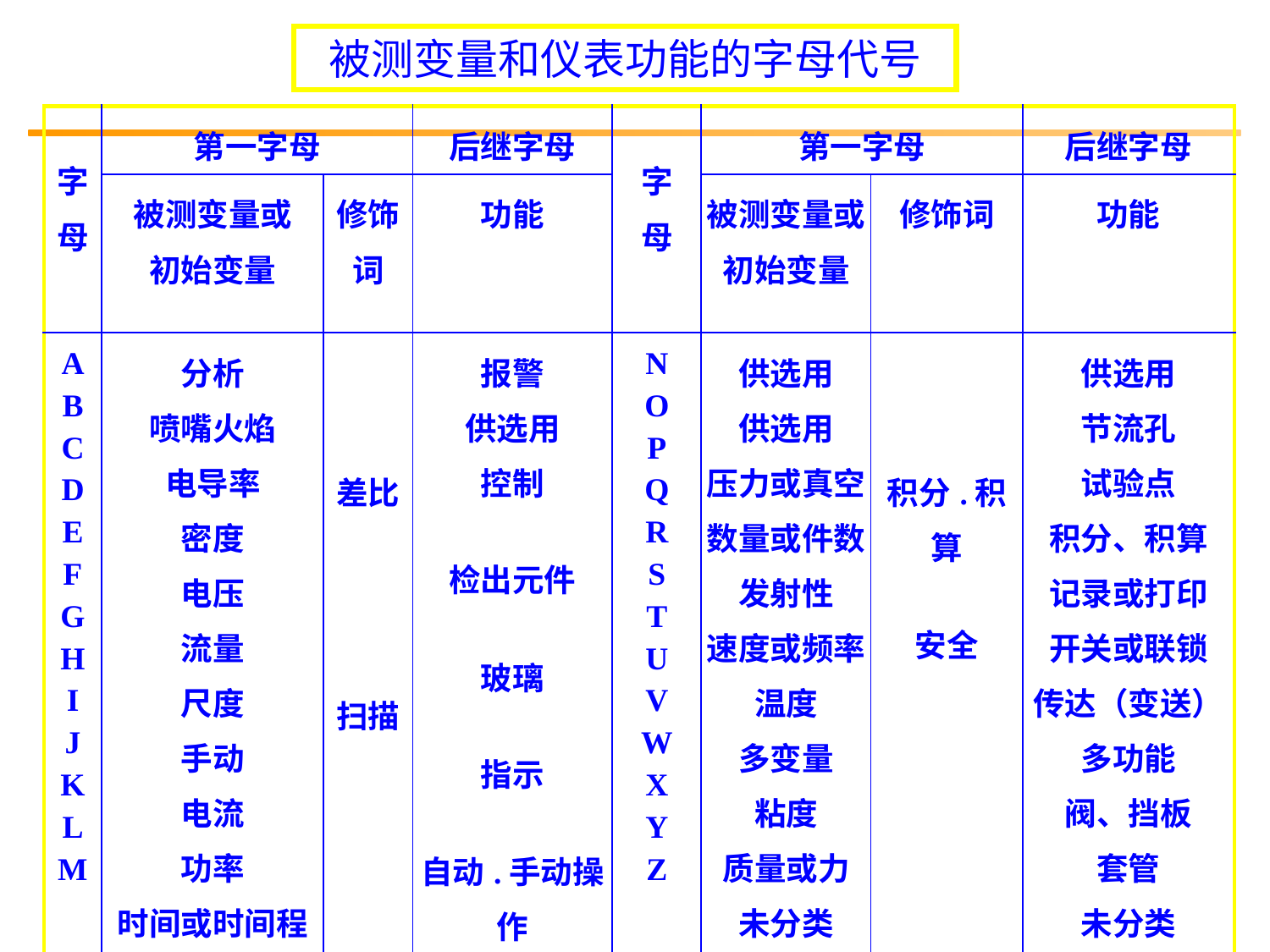

被测变量和仪表功能的字母代号
| 字母 | 第一字母 |  | 后继字母 | 字 母 | 第一字母 |  | 后继字母 |
| --- | --- | --- | --- | --- | --- | --- | --- |
|  | 被测变量或 初始变量 | 修饰词 | 功能 |  | 被测变量或初始变量 | 修饰词 | 功能 |
| A B C D E F G H I J K L M | 分析 喷嘴火焰 电导率 密度 电压 流量 尺度 手动 电流 功率 时间或时间程序 物位 水分或湿度 | 差比 扫描 | 报警 供选用 控制 检出元件 玻璃 指示 自动.手动操作 指示灯 | N O P Q R S T U V W X Y Z | 供选用 供选用 压力或真空 数量或件数 发射性 速度或频率 温度 多变量 粘度 质量或力 未分类 供选用 位置 | 积分.积算 安全 | 供选用 节流孔 试验点 积分、积算 记录或打印 开关或联锁 传达（变送） 多功能 阀、挡板 套管 未分类 计算器 驱动器、执行器 |